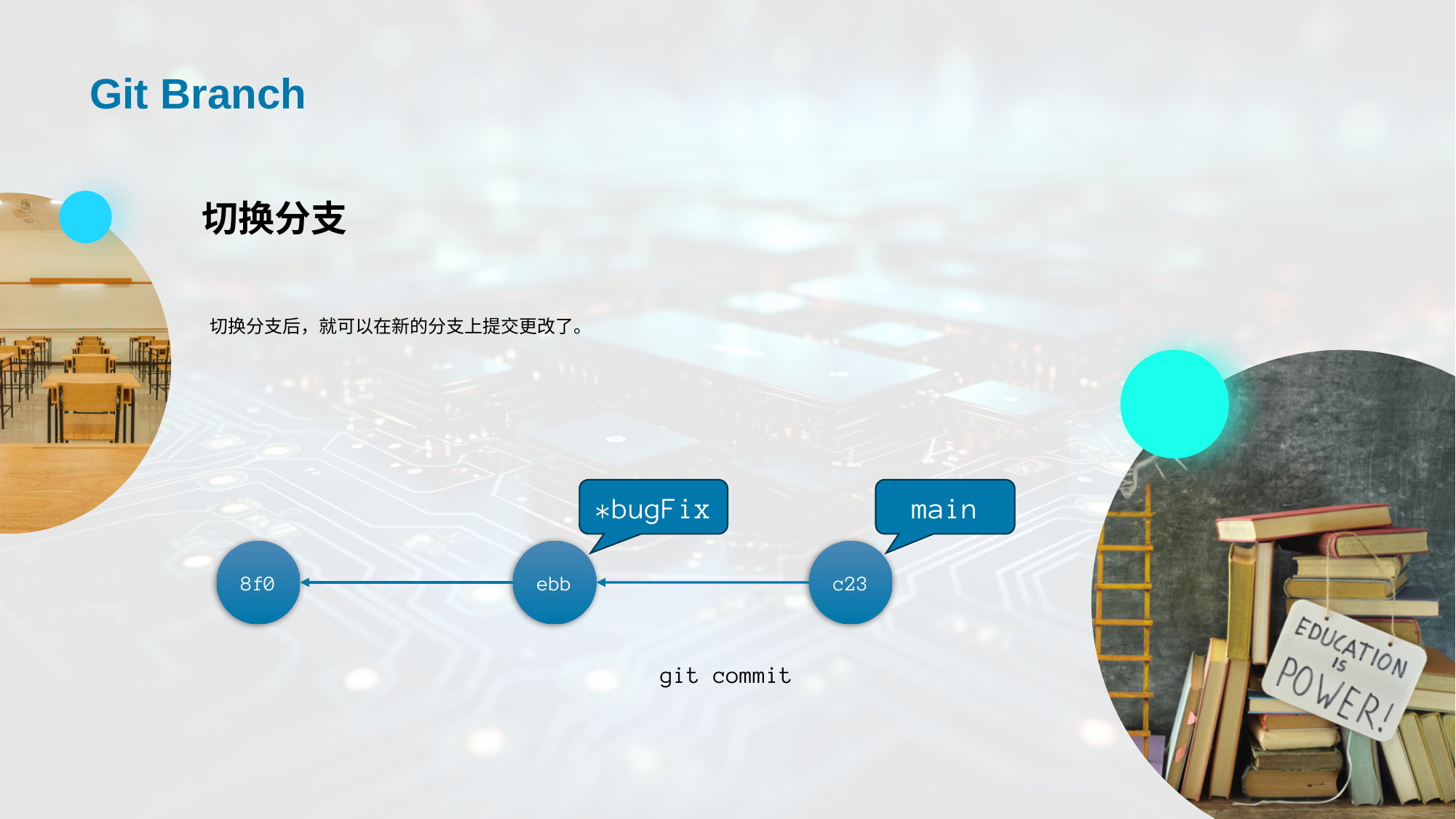

# Git Branch
切换分支

切换分支后，就可以在新的分支上提交更改了。

*bugFix
main
8f0
ebb
c23
git commit